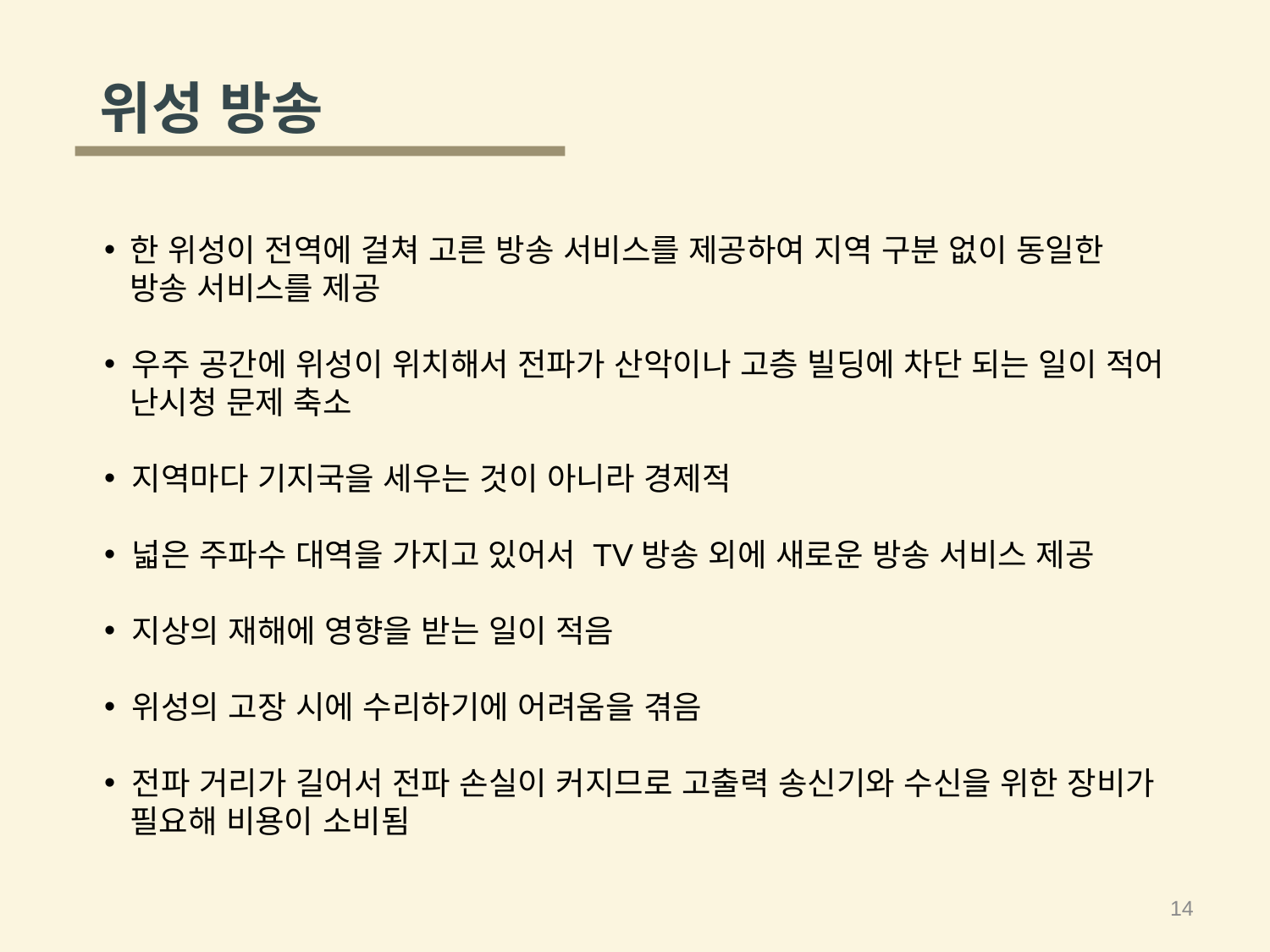

위성 방송

 한 위성이 전역에 걸쳐 고른 방송 서비스를 제공하여 지역 구분 없이 동일한
  방송 서비스를 제공

 우주 공간에 위성이 위치해서 전파가 산악이나 고층 빌딩에 차단 되는 일이 적어
  난시청 문제 축소

 지역마다 기지국을 세우는 것이 아니라 경제적

 넓은 주파수 대역을 가지고 있어서 TV방송 외에 새로운 방송 서비스 제공

 지상의 재해에 영향을 받는 일이 적음

 위성의 고장 시에 수리하기에 어려움을 겪음

 전파 거리가 길어서 전파 손실이 커지므로 고출력 송신기와 수신을 위한 장비가
  필요해 비용이 소비됨
14